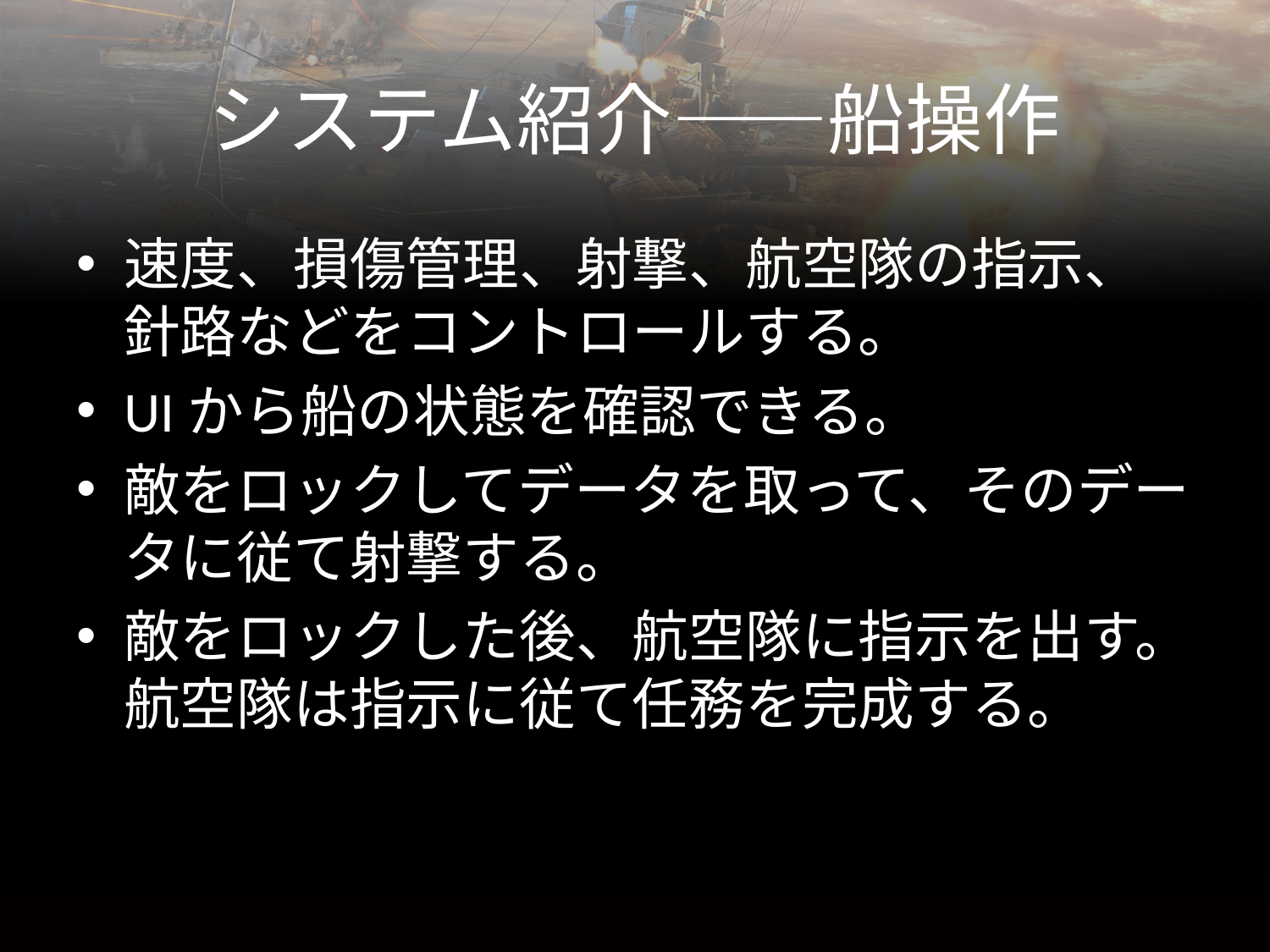

# システム紹介――船操作
速度、損傷管理、射撃、航空隊の指示、針路などをコントロールする。
UIから船の状態を確認できる。
敵をロックしてデータを取って、そのデータに従て射撃する。
敵をロックした後、航空隊に指示を出す。航空隊は指示に従て任務を完成する。